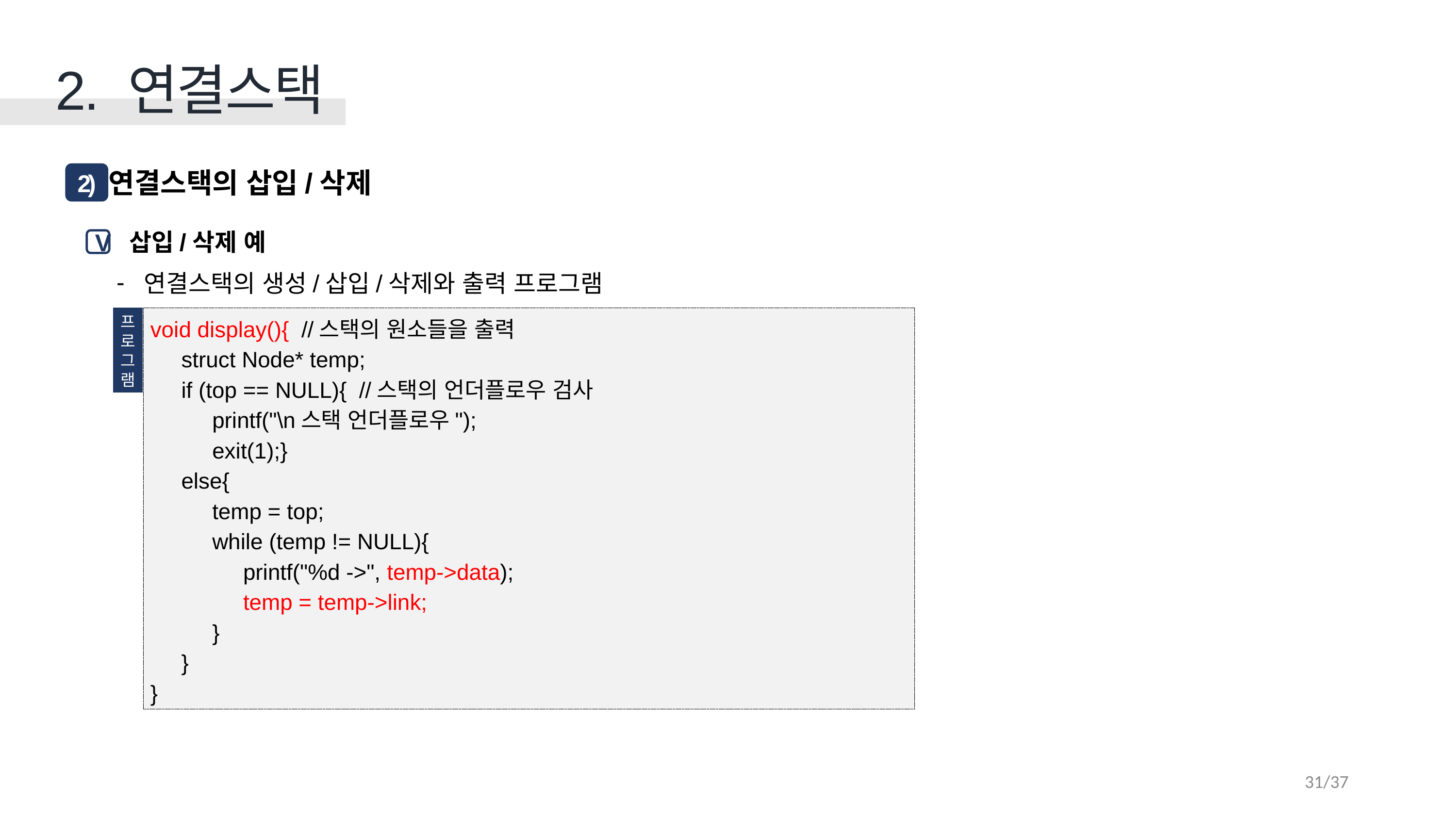

2. 연결스택

연결스택의 삽입/삭제
2)
 삽입/삭제 예

연결스택의 생성/삽입/삭제와 출력 프로그램

V
프
로
그
램
void display(){  //스택의 원소들을 출력
     struct Node* temp;
     if (top == NULL){  //스택의 언더플로우 검사
          printf("\n스택 언더플로우");
          exit(1);}
     else{
          temp = top;
          while (temp != NULL){
               printf("%d ->", temp->data);
               temp = temp->link;
          }
     }
}
31/37